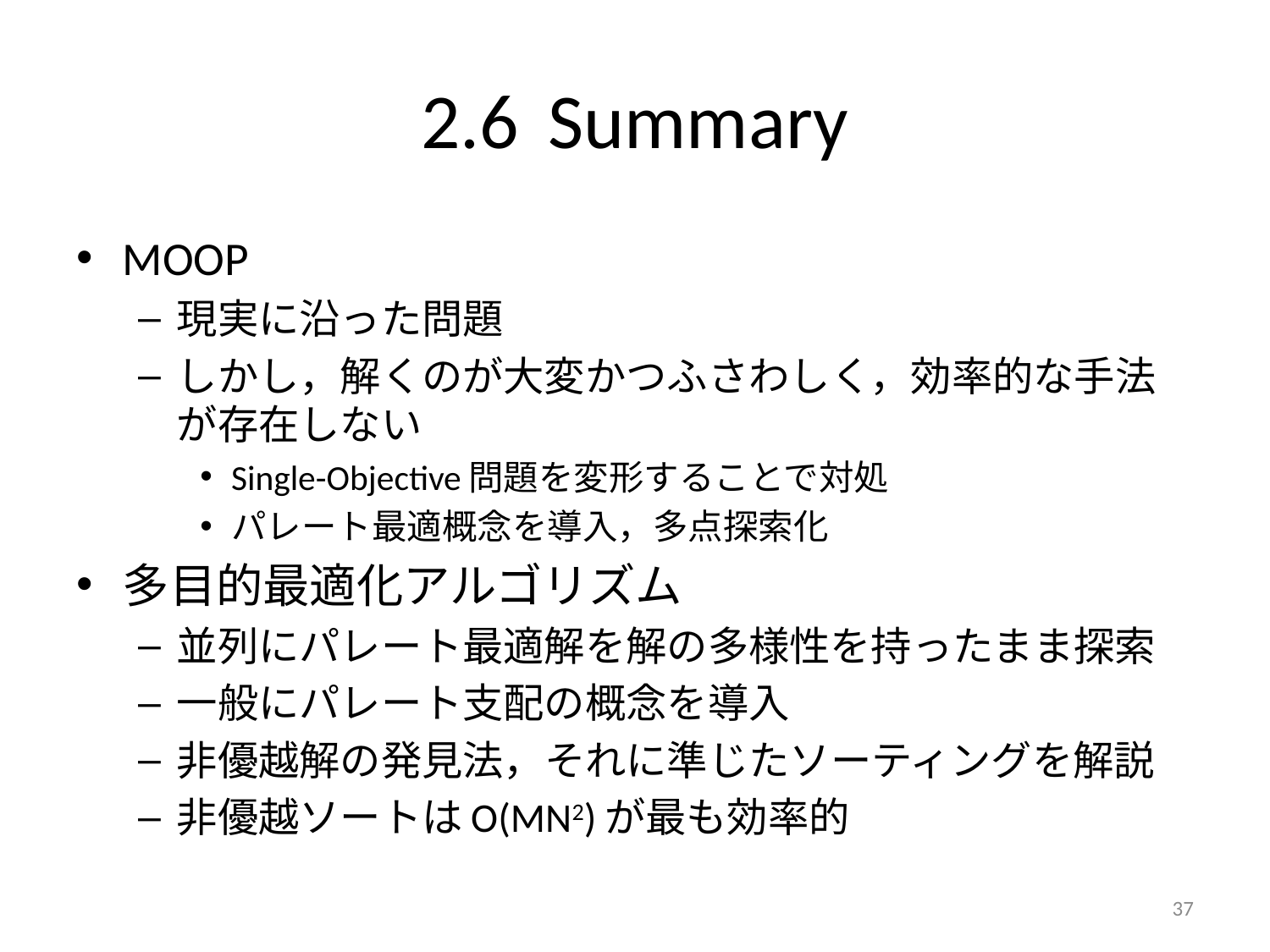

# 2.6	Summary
MOOP
現実に沿った問題
しかし，解くのが大変かつふさわしく，効率的な手法が存在しない
Single-Objective問題を変形することで対処
パレート最適概念を導入，多点探索化
多目的最適化アルゴリズム
並列にパレート最適解を解の多様性を持ったまま探索
一般にパレート支配の概念を導入
非優越解の発見法，それに準じたソーティングを解説
非優越ソートはO(MN2)が最も効率的

37